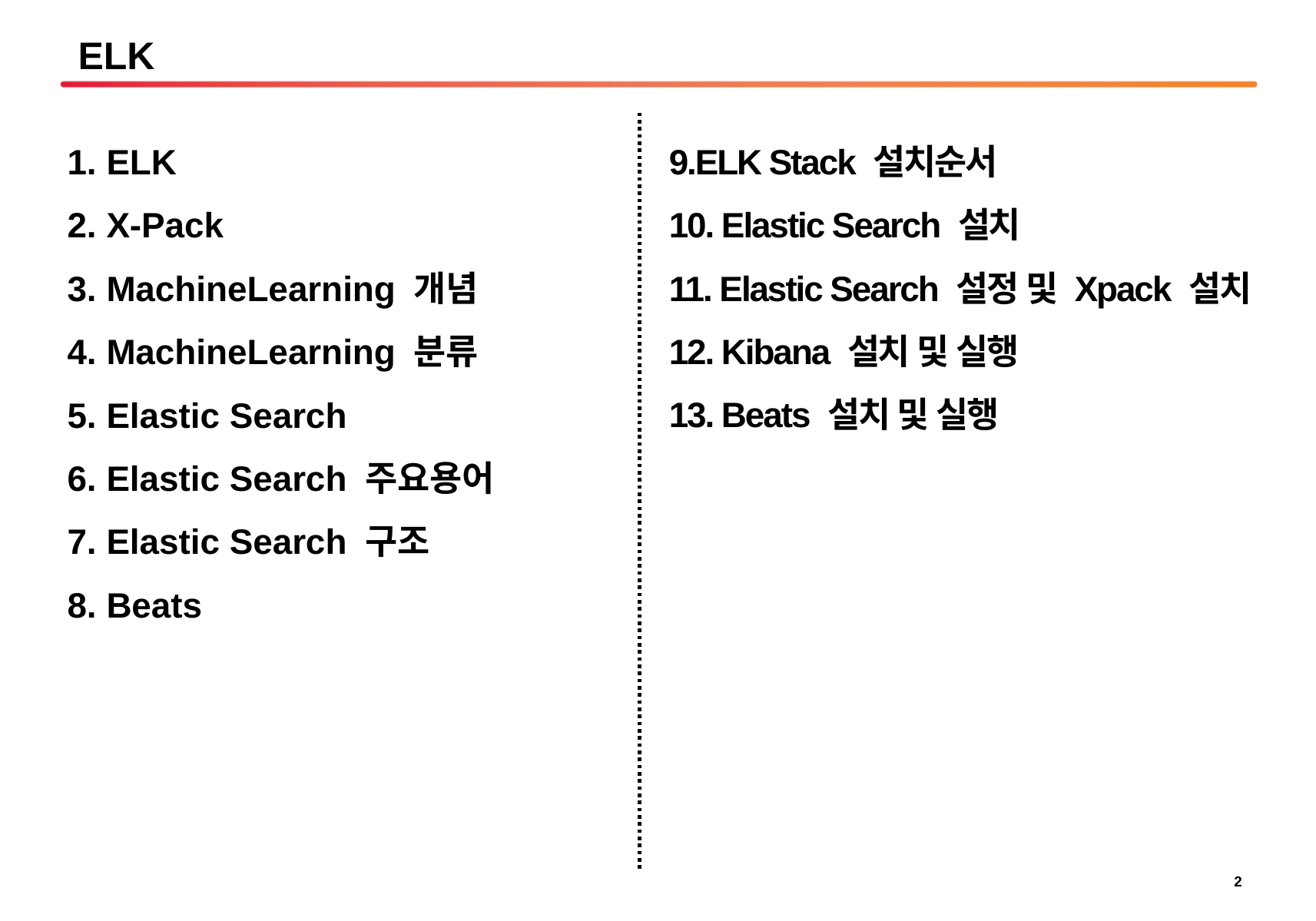

# ELK

1. ELK
2. X-Pack
3. MachineLearning 개념
4. MachineLearning 분류
5. Elastic Search
6. Elastic Search 주요용어
7. Elastic Search 구조
8. Beats
9.ELK Stack 설치순서
10. Elastic Search 설치
11. Elastic Search 설정 및 Xpack 설치
12. Kibana 설치 및 실행
13. Beats 설치 및 실행